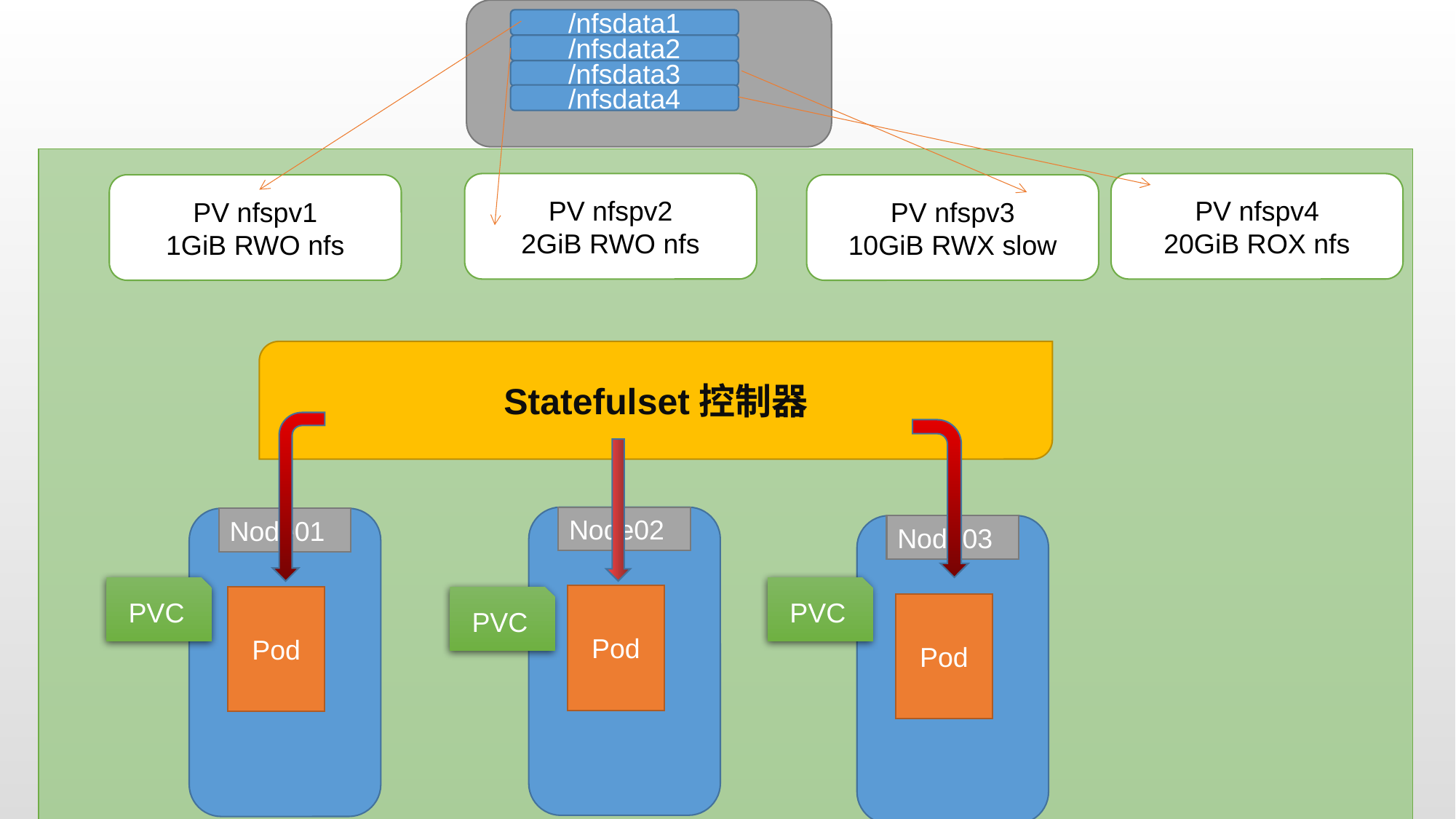

NFS
/nfsdata1
/nfsdata2
/nfsdata3
/nfsdata4

PV nfspv2
2GiB RWO nfs
PV nfspv4
20GiB ROX nfs
PV nfspv1
1GiB RWO nfs
PV nfspv3
10GiB RWX slow
Statefulset控制器

Node01
Node02
Pod

Node01
Node01
Pod

Node01
Node03
Pod
PVC
PVC
PVC